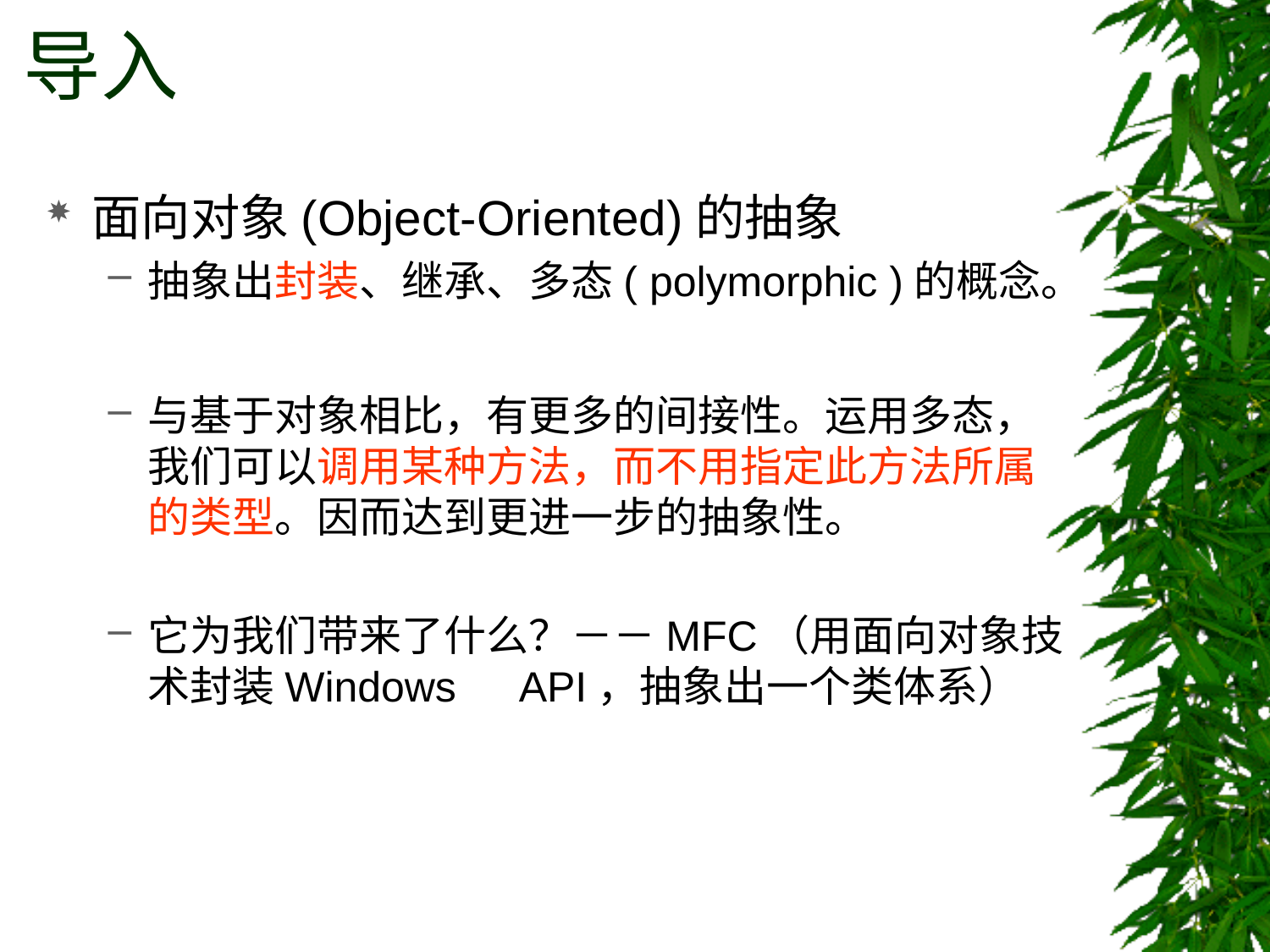

# 导入
面向对象(Object-Oriented)的抽象
抽象出封装、继承、多态( polymorphic )的概念。

与基于对象相比，有更多的间接性。运用多态，我们可以调用某种方法，而不用指定此方法所属的类型。因而达到更进一步的抽象性。

它为我们带来了什么？－－MFC（用面向对象技术封装Windows　API，抽象出一个类体系）